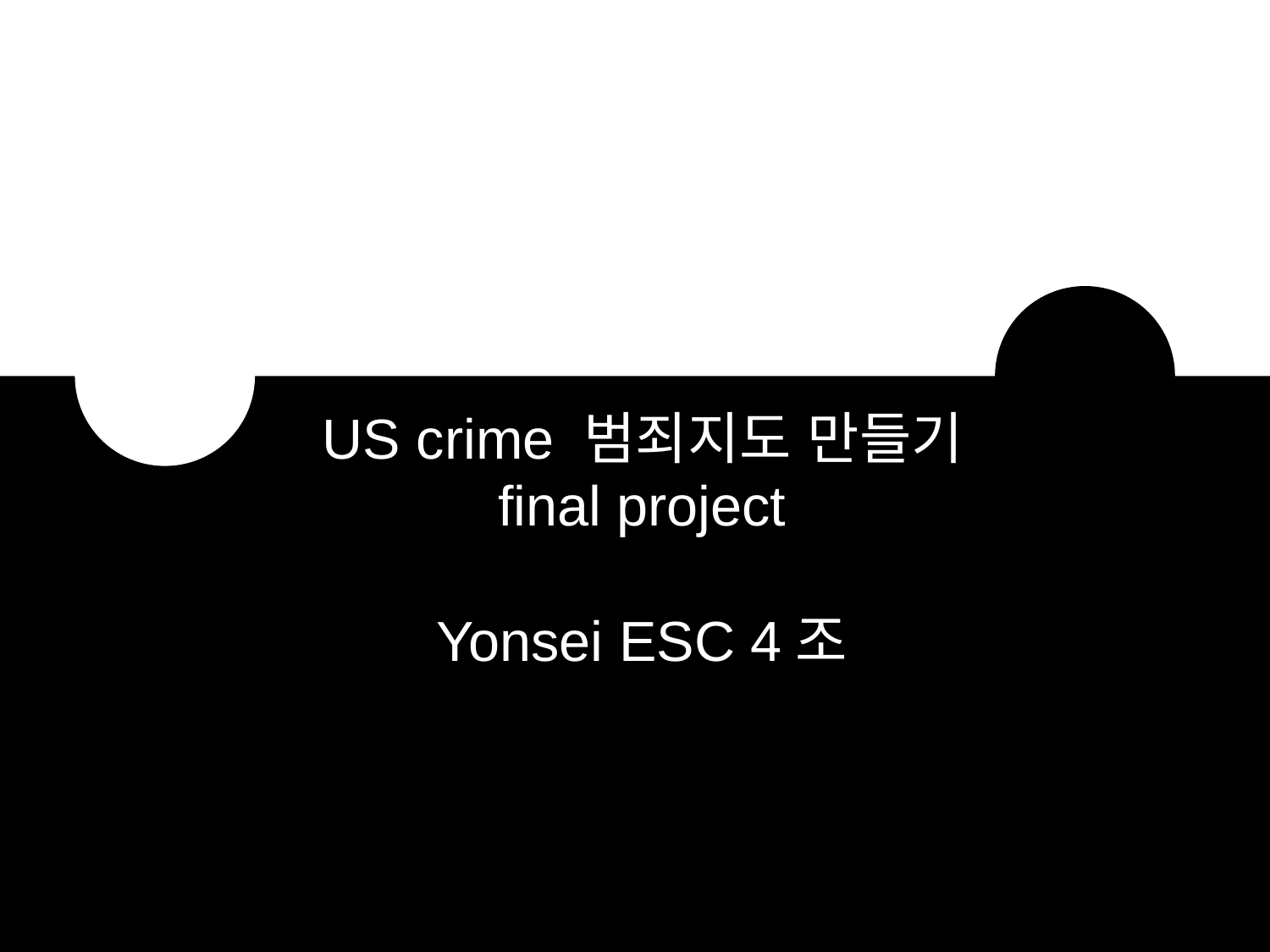

US crime 범죄지도 만들기final project

Yonsei ESC 4조